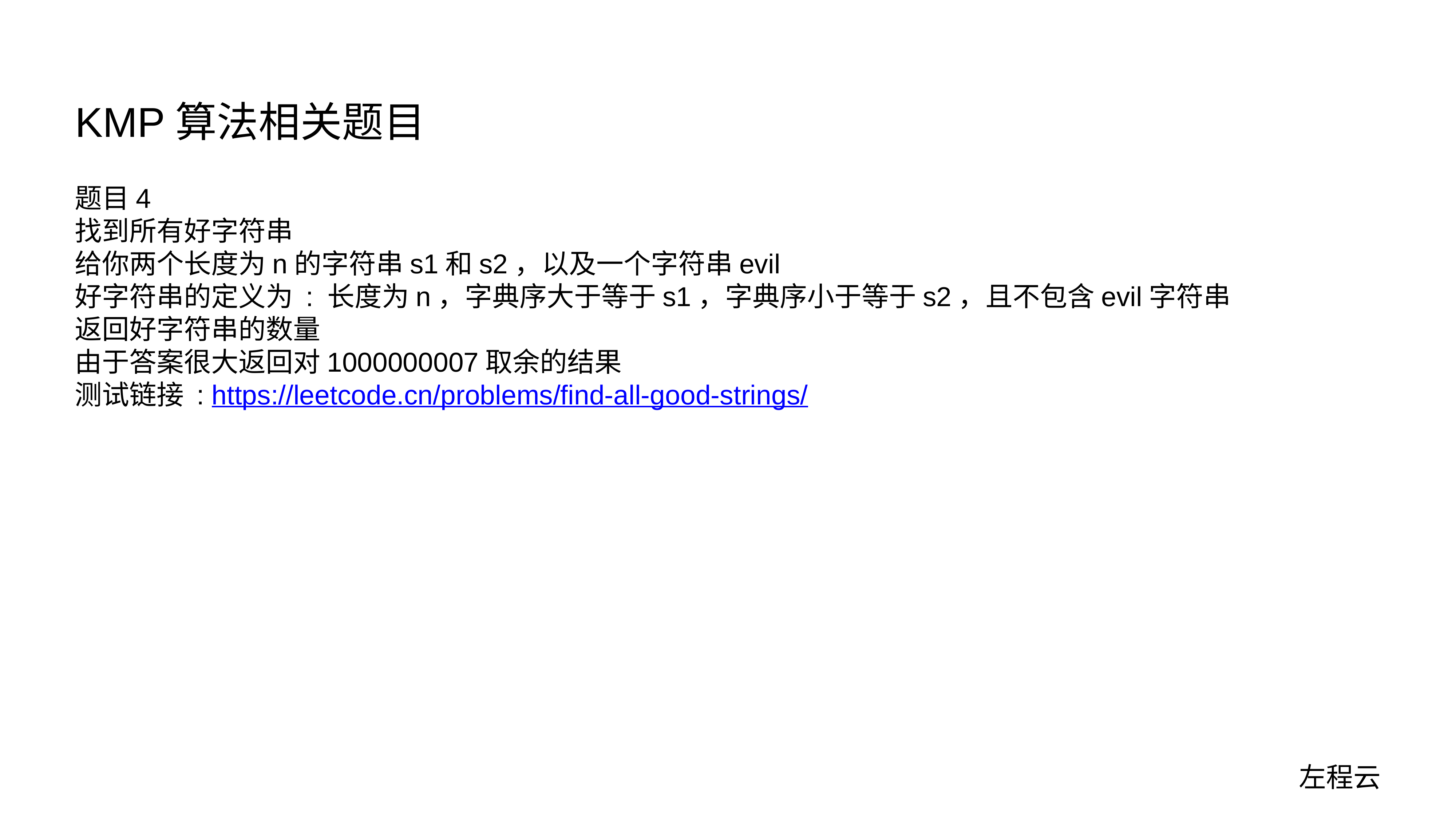

# KMP算法相关题目
题目4
找到所有好字符串
给你两个长度为n的字符串s1和s2，以及一个字符串evil
好字符串的定义为 : 长度为n，字典序大于等于s1，字典序小于等于s2，且不包含evil字符串
返回好字符串的数量
由于答案很大返回对1000000007取余的结果
测试链接 : https://leetcode.cn/problems/find-all-good-strings/
左程云